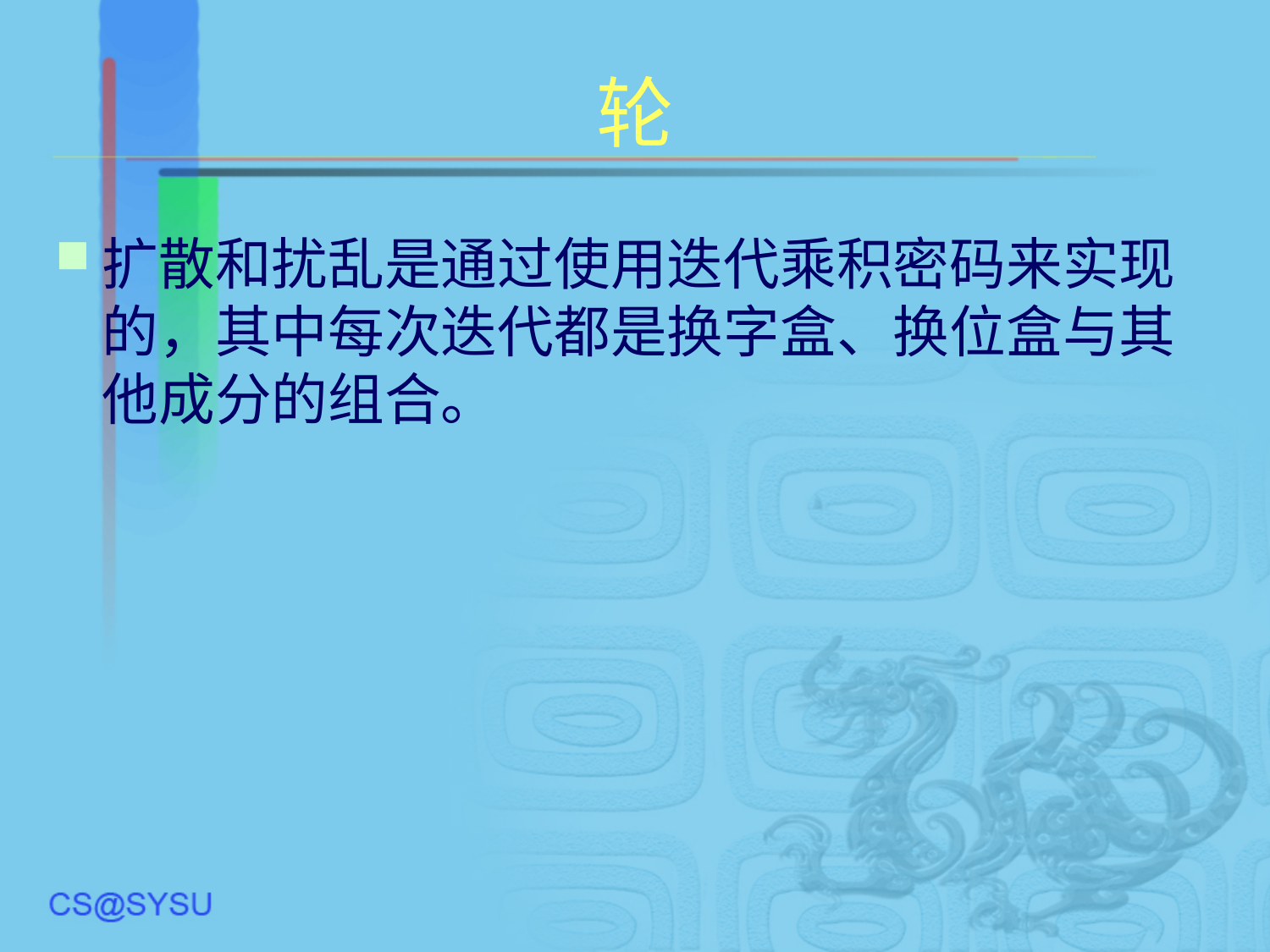

# 轮
扩散和扰乱是通过使用迭代乘积密码来实现的，其中每次迭代都是换字盒、换位盒与其他成分的组合。